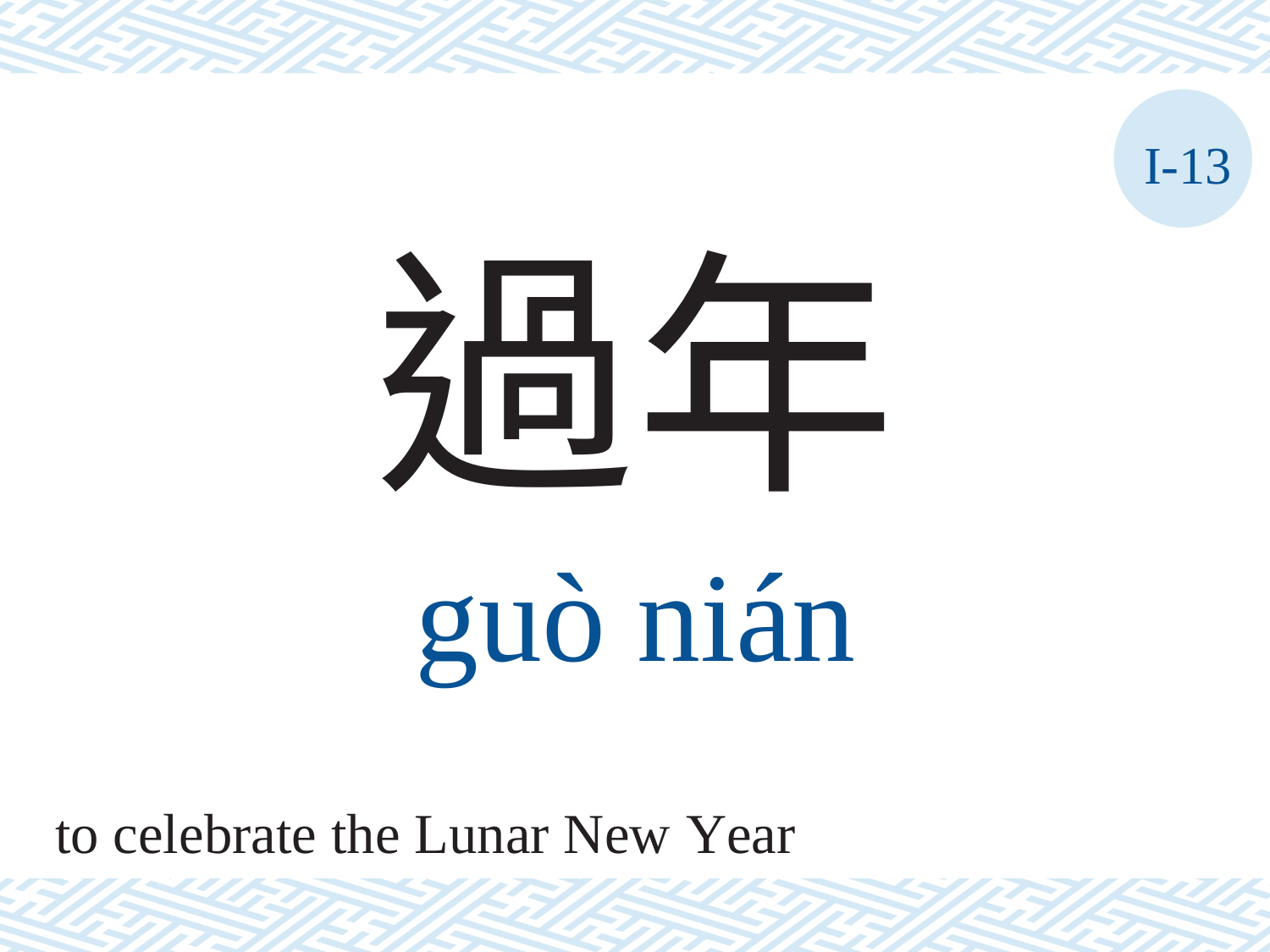

I-13
過年
guò	nián
to celebrate the Lunar New Year